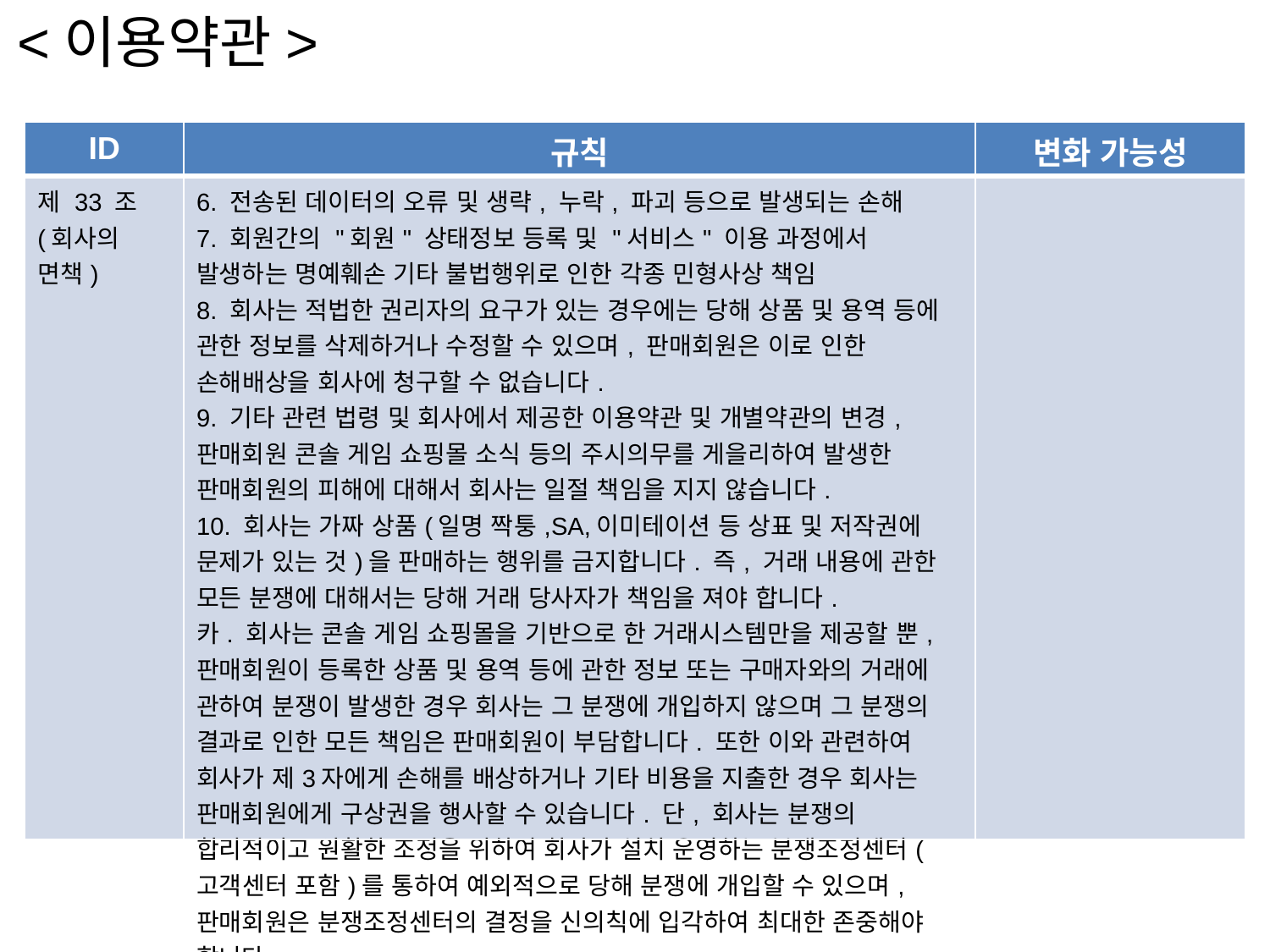

<이용약관>
| ID | 규칙 | 변화 가능성 |
| --- | --- | --- |
| 제 33 조 (회사의 면책) | 6. 전송된 데이터의 오류 및 생략, 누락, 파괴 등으로 발생되는 손해 7. 회원간의 "회원" 상태정보 등록 및 "서비스" 이용 과정에서 발생하는 명예훼손 기타 불법행위로 인한 각종 민형사상 책임 8. 회사는 적법한 권리자의 요구가 있는 경우에는 당해 상품 및 용역 등에 관한 정보를 삭제하거나 수정할 수 있으며, 판매회원은 이로 인한 손해배상을 회사에 청구할 수 없습니다. 9. 기타 관련 법령 및 회사에서 제공한 이용약관 및 개별약관의 변경, 판매회원 콘솔 게임 쇼핑몰 소식 등의 주시의무를 게을리하여 발생한 판매회원의 피해에 대해서 회사는 일절 책임을 지지 않습니다. 10. 회사는 가짜 상품(일명 짝퉁,SA,이미테이션 등 상표 및 저작권에 문제가 있는 것)을 판매하는 행위를 금지합니다. 즉, 거래 내용에 관한 모든 분쟁에 대해서는 당해 거래 당사자가 책임을 져야 합니다. 카. 회사는 콘솔 게임 쇼핑몰을 기반으로 한 거래시스템만을 제공할 뿐, 판매회원이 등록한 상품 및 용역 등에 관한 정보 또는 구매자와의 거래에 관하여 분쟁이 발생한 경우 회사는 그 분쟁에 개입하지 않으며 그 분쟁의 결과로 인한 모든 책임은 판매회원이 부담합니다. 또한 이와 관련하여 회사가 제3자에게 손해를 배상하거나 기타 비용을 지출한 경우 회사는 판매회원에게 구상권을 행사할 수 있습니다. 단, 회사는 분쟁의 합리적이고 원활한 조정을 위하여 회사가 설치 운영하는 분쟁조정센터(고객센터 포함)를 통하여 예외적으로 당해 분쟁에 개입할 수 있으며, 판매회원은 분쟁조정센터의 결정을 신의칙에 입각하여 최대한 존중해야 합니다. |  |